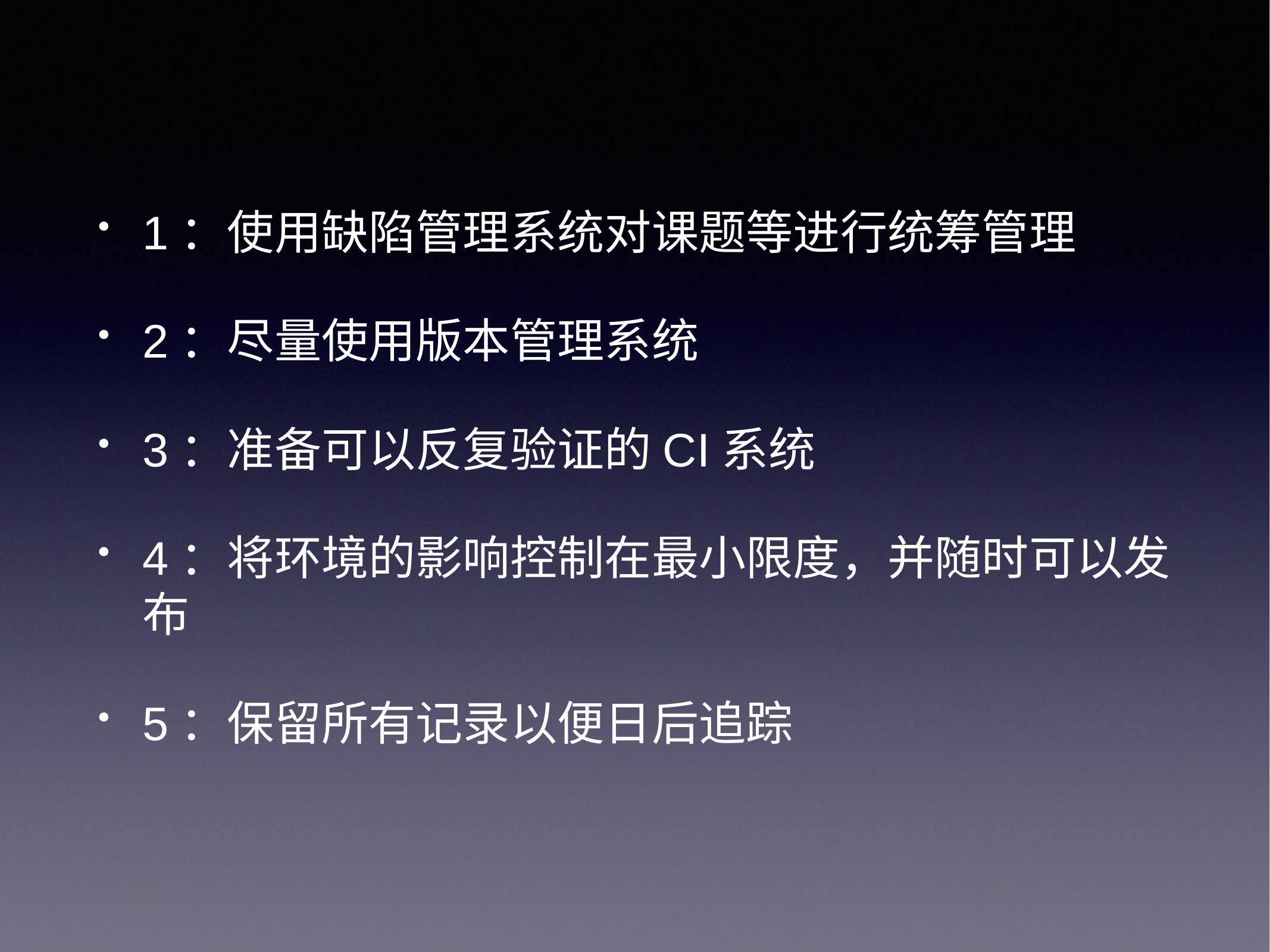

1：使用缺陷管理系统对课题等进行统筹管理
2：尽量使用版本管理系统
3：准备可以反复验证的CI系统
4：将环境的影响控制在最小限度，并随时可以发布
5：保留所有记录以便日后追踪